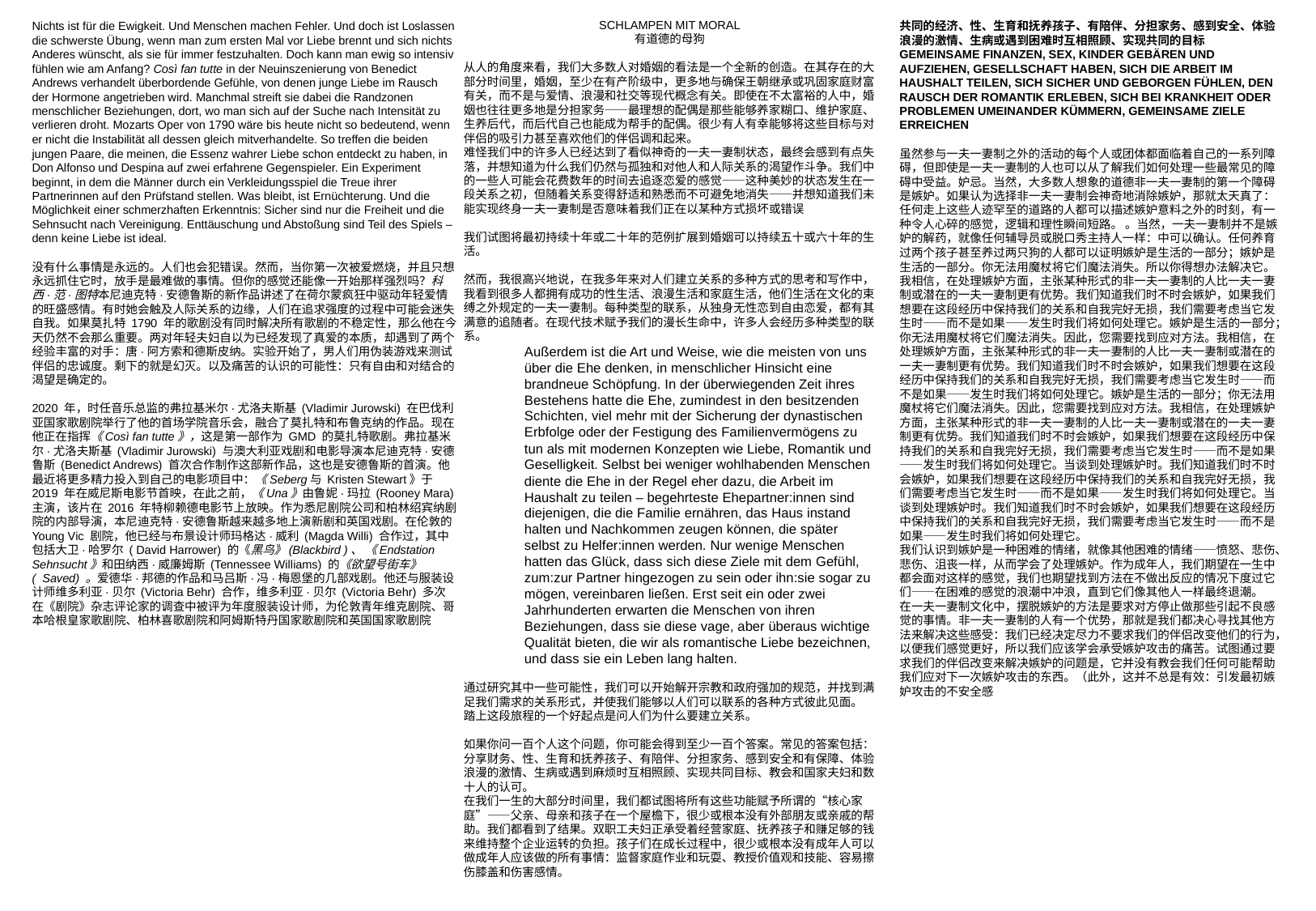

SCHLAMPEN MIT MORAL
有道德的母狗

从人的角度来看，我们大多数人对婚姻的看法是一个全新的创造。在其存在的大部分时间里，婚姻，至少在有产阶级中，更多地与确保王朝继承或巩固家庭财富有关，而不是与爱情、浪漫和社交等现代概念有关。即使在不太富裕的人中，婚姻也往往更多地是分担家务——最理想的配偶是那些能够养家糊口、维护家庭、生养后代，而后代自己也能成为帮手的配偶。很少有人有幸能够将这些目标与对伴侣的吸引力甚至喜欢他们的伴侣调和起来。 
难怪我们中的许多人已经达到了看似神奇的一夫一妻制状态，最终会感到有点失落，并想知道为什么我们仍然与孤独和对他人和人际关系的渴望作斗争。我们中的一些人可能会花费数年的时间去追逐恋爱的感觉——这种美妙的状态发生在一段关系之初，但随着关系变得舒适和熟悉而不可避免地消失——并想知道我们未能实现终身一夫一妻制是否意味着我们正在以某种方式损坏或错误

我们试图将最初持续十年或二十年的范例扩展到婚姻可以持续五十或六十年的生活。

然而，我很高兴地说，在我多年来对人们建立关系的多种方式的思考和写作中，我看到很多人都拥有成功的性生活、浪漫生活和家庭生活，他们生活在文化的束缚之外规定的一夫一妻制。每种类型的联系，从独身无性恋到自由恋爱，都有其满意的追随者。在现代技术赋予我们的漫长生命中，许多人会经历多种类型的联系。
Außerdem ist die Art und Weise, wie die meisten von uns über die Ehe denken, in menschlicher Hinsicht eine brandneue Schöpfung. In der überwiegenden Zeit ihres Bestehens hatte die Ehe, zumindest in den besitzenden Schichten, viel mehr mit der Sicherung der dynastischen Erbfolge oder der Festigung des Familienvermögens zu tun als mit modernen Konzepten wie Liebe, Romantik und Geselligkeit. Selbst bei weniger wohlhabenden Menschen diente die Ehe in der Regel eher dazu, die Arbeit im Haushalt zu teilen – begehrteste Ehepartner:innen sind diejenigen, die die Familie ernähren, das Haus instand halten und Nachkommen zeugen können, die später selbst zu Helfer:innen werden. Nur wenige Menschen hatten das Glück, dass sich diese Ziele mit dem Gefühl, zum:zur Partner hingezogen zu sein oder ihn:sie sogar zu mögen, vereinbaren ließen. Erst seit ein oder zwei Jahrhunderten erwarten die Menschen von ihren Beziehungen, dass sie diese vage, aber überaus wichtige Qualität bieten, die wir als romantische Liebe bezeichnen, und dass sie ein Leben lang halten.
通过研究其中一些可能性，我们可以开始解开宗教和政府强加的规范，并找到满足我们需求的关系形式，并使我们能够以人们可以联系的各种方式彼此见面。
踏上这段旅程的一个好起点是问人们为什么要建立关系。

如果你问一百个人这个问题，你可能会得到至少一百个答案。常见的答案包括：分享财务、性、生育和抚养孩子、有陪伴、分担家务、感到安全和有保障、体验浪漫的激情、生病或遇到麻烦时互相照顾、实现共同目标、教会和国家夫妇和数十人的认可。 
在我们一生的大部分时间里，我们都试图将所有这些功能赋予所谓的“核心家庭”——父亲、母亲和孩子在一个屋檐下，很少或根本没有外部朋友或亲戚的帮助。我们都看到了结果。双职工夫妇正承受着经营家庭、抚养孩子和赚足够的钱来维持整个企业运转的负担。孩子们在成长过程中，很少或根本没有成年人可以做成年人应该做的所有事情：监督家庭作业和玩耍、教授价值观和技能、容易擦伤膝盖和伤害感情。
Nichts ist für die Ewigkeit. Und Menschen machen Fehler. Und doch ist Loslassen die schwerste Übung, wenn man zum ersten Mal vor Liebe brennt und sich nichts Anderes wünscht, als sie für immer festzuhalten. Doch kann man ewig so intensiv fühlen wie am Anfang? Così fan tutte in der Neuinszenierung von Benedict Andrews verhandelt überbordende Gefühle, von denen junge Liebe im Rausch der Hormone angetrieben wird. Manchmal streift sie dabei die Randzonen menschlicher Beziehungen, dort, wo man sich auf der Suche nach Intensität zu verlieren droht. Mozarts Oper von 1790 wäre bis heute nicht so bedeutend, wenn er nicht die Instabilität all dessen gleich mitverhandelte. So treffen die beiden jungen Paare, die meinen, die Essenz wahrer Liebe schon entdeckt zu haben, in Don Alfonso und Despina auf zwei erfahrene Gegenspieler. Ein Experiment beginnt, in dem die Männer durch ein Verkleidungsspiel die Treue ihrer Partnerinnen auf den Prüfstand stellen. Was bleibt, ist Ernüchterung. Und die Möglichkeit einer schmerzhaften Erkenntnis: Sicher sind nur die Freiheit und die Sehnsucht nach Vereinigung. Enttäuschung und Abstoßung sind Teil des Spiels – denn keine Liebe ist ideal.

没有什么事情是永远的。人们也会犯错误。然而，当你第一次被爱燃烧，并且只想永远抓住它时，放手是最难做的事情。但你的感觉还能像一开始那样强烈吗？科西·范·图特本尼迪克特·安德鲁斯的新作品讲述了在荷尔蒙疯狂中驱动年轻爱情的旺盛感情。有时她会触及人际关系的边缘，人们在追求强度的过程中可能会迷失自我。如果莫扎特 1790 年的歌剧没有同时解决所有歌剧的不稳定性，那么他在今天仍然不会那么重要。两对年轻夫妇自以为已经发现了真爱的本质，却遇到了两个经验丰富的对手：唐·阿方索和德斯皮纳。实验开始了，男人们用伪装游戏来测试伴侣的忠诚度。剩下的就是幻灭。以及痛苦的认识的可能性：只有自由和对结合的渴望是确定的。

2020 年，时任音乐总监的弗拉基米尔·尤洛夫斯基 (Vladimir Jurowski) 在巴伐利亚国家歌剧院举行了他的首场学院音乐会，融合了莫扎特和布鲁克纳的作品。现在他正在指挥《Così fan tutte》，这是第一部作为 GMD 的莫扎特歌剧。弗拉基米尔·尤洛夫斯基 (Vladimir Jurowski) 与澳大利亚戏剧和电影导演本尼迪克特·安德鲁斯 (Benedict Andrews) 首次合作制作这部新作品，这也是安德鲁斯的首演。他最近将更多精力投入到自己的电影项目中：《Seberg与 Kristen Stewart》于 2019 年在威尼斯电影节首映，在此之前，《Una》由鲁妮·玛拉 (Rooney Mara) 主演，该片在 2016 年特柳赖德电影节上放映。作为悉尼剧院公司和柏林绍宾纳剧院的内部导演，本尼迪克特·安德鲁斯越来越多地上演新剧和英国戏剧。在伦敦的 Young Vic 剧院，他已经与布景设计师玛格达·威利 (Magda Willi) 合作过，其中包括大卫·哈罗尔 ( David Harrower) 的《黑鸟》(Blackbird )、 《Endstation Sehnsucht》和田纳西·威廉姆斯 (Tennessee Williams) 的《欲望号街车》(  Saved) 。爱德华·邦德的作品和马吕斯·冯·梅恩堡的几部戏剧。他还与服装设计师维多利亚·贝尔 (Victoria Behr) 合作，维多利亚·贝尔 (Victoria Behr) 多次在《剧院》杂志评论家的调查中被评为年度服装设计师，为伦敦青年维克剧院、哥本哈根皇家歌剧院、柏林喜歌剧院和阿姆斯特丹国家歌剧院和英国国家歌剧院
共同的经济、性、生育和抚养孩子、有陪伴、分担家务、感到安全、体验浪漫的激情、生病或遇到困难时互相照顾、实现共同的目标
GEMEINSAME FINANZEN, SEX, KINDER GEBÄREN UND AUFZIEHEN, GESELLSCHAFT HABEN, SICH DIE ARBEIT IM HAUSHALT TEILEN, SICH SICHER UND GEBORGEN FÜHLEN, DEN RAUSCH DER ROMANTIK ERLEBEN, SICH BEI KRANKHEIT ODER PROBLEMEN UMEINANDER KÜMMERN, GEMEINSAME ZIELE ERREICHEN
虽然参与一夫一妻制之外的活动的每个人或团体都面临着自己的一系列障碍，但即使是一夫一妻制的人也可以从了解我们如何处理一些最常见的障碍中受益。妒忌。当然，大多数人想象的道德非一夫一妻制的第一个障碍是嫉妒。如果认为选择非一夫一妻制会神奇地消除嫉妒，那就太天真了：任何走上这些人迹罕至的道路的人都可以描述嫉妒意料之外的时刻，有一种令人心碎的感觉，逻辑和理性瞬间短路。 。当然，一夫一妻制并不是嫉妒的解药，就像任何辅导员或脱口秀主持人一样：中可以确认。任何养育过两个孩子甚至养过两只狗的人都可以证明嫉妒是生活的一部分；嫉妒是生活的一部分。你无法用魔杖将它们魔法消失。所以你得想办法解决它。我相信，在处理嫉妒方面，主张某种形式的非一夫一妻制的人比一夫一妻制或潜在的一夫一妻制更有优势。我们知道我们时不时会嫉妒，如果我们想要在这段经历中保持我们的关系和自我完好无损，我们需要考虑当它发生时——而不是如果——发生时我们将如何处理它。嫉妒是生活的一部分；你无法用魔杖将它们魔法消失。因此，您需要找到应对方法。我相信，在处理嫉妒方面，主张某种形式的非一夫一妻制的人比一夫一妻制或潜在的一夫一妻制更有优势。我们知道我们时不时会嫉妒，如果我们想要在这段经历中保持我们的关系和自我完好无损，我们需要考虑当它发生时——而不是如果——发生时我们将如何处理它。嫉妒是生活的一部分；你无法用魔杖将它们魔法消失。因此，您需要找到应对方法。我相信，在处理嫉妒方面，主张某种形式的非一夫一妻制的人比一夫一妻制或潜在的一夫一妻制更有优势。我们知道我们时不时会嫉妒，如果我们想要在这段经历中保持我们的关系和自我完好无损，我们需要考虑当它发生时——而不是如果——发生时我们将如何处理它。当谈到处理嫉妒时。我们知道我们时不时会嫉妒，如果我们想要在这段经历中保持我们的关系和自我完好无损，我们需要考虑当它发生时——而不是如果——发生时我们将如何处理它。当谈到处理嫉妒时。我们知道我们时不时会嫉妒，如果我们想要在这段经历中保持我们的关系和自我完好无损，我们需要考虑当它发生时——而不是如果——发生时我们将如何处理它。
我们认识到嫉妒是一种困难的情绪，就像其他困难的情绪——愤怒、悲伤、悲伤、沮丧一样，从而学会了处理嫉妒。作为成年人，我们期望在一生中都会面对这样的感觉，我们也期望找到方法在不做出反应的情况下度过它们——在困难的感觉的浪潮中冲浪，直到它们像其他人一样最终退潮。 
在一夫一妻制文化中，摆脱嫉妒的方法是要求对方停止做那些引起不良感觉的事情。非一夫一妻制的人有一个优势，那就是我们都决心寻找其他方法来解决这些感受：我们已经决定尽力不要求我们的伴侣改变他们的行为，以便我们感觉更好，所以我们应该学会承受嫉妒攻击的痛苦。试图通过要求我们的伴侣改变来解决嫉妒的问题是，它并没有教会我们任何可能帮助我们应对下一次嫉妒攻击的东西。（此外，这并不总是有效：引发最初嫉妒攻击的不安全感